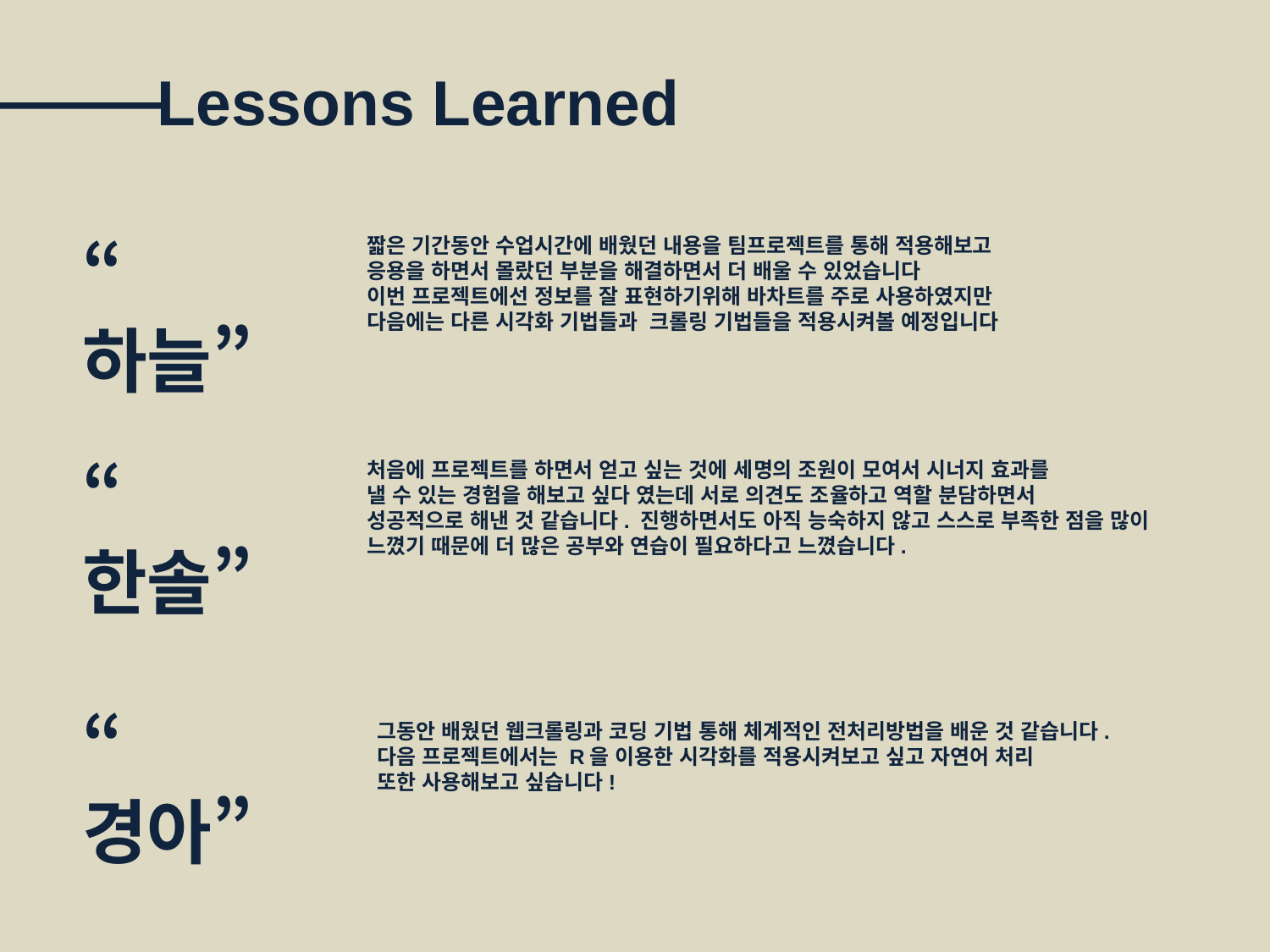

Lessons Learned

짧은 기간동안 수업시간에 배웠던 내용을 팀프로젝트를 통해 적용해보고
응용을 하면서 몰랐던 부분을 해결하면서 더 배울 수 있었습니다
이번 프로젝트에선 정보를 잘 표현하기위해 바차트를 주로 사용하였지만
다음에는 다른 시각화 기법들과  크롤링 기법들을 적용시켜볼 예정입니다
“하늘”
“한솔”
처음에 프로젝트를 하면서 얻고 싶는 것에 세명의 조원이 모여서 시너지 효과를
낼 수 있는 경험을 해보고 싶다 였는데 서로 의견도 조율하고 역할 분담하면서
성공적으로 해낸 것 같습니다. 진행하면서도 아직 능숙하지 않고 스스로 부족한 점을 많이 느꼈기 때문에 더 많은 공부와 연습이 필요하다고 느꼈습니다.
“경아”
그동안 배웠던 웹크롤링과 코딩 기법 통해 체계적인 전처리방법을 배운 것 같습니다.  다음 프로젝트에서는 R을 이용한 시각화를 적용시켜보고 싶고 자연어 처리
또한 사용해보고 싶습니다!